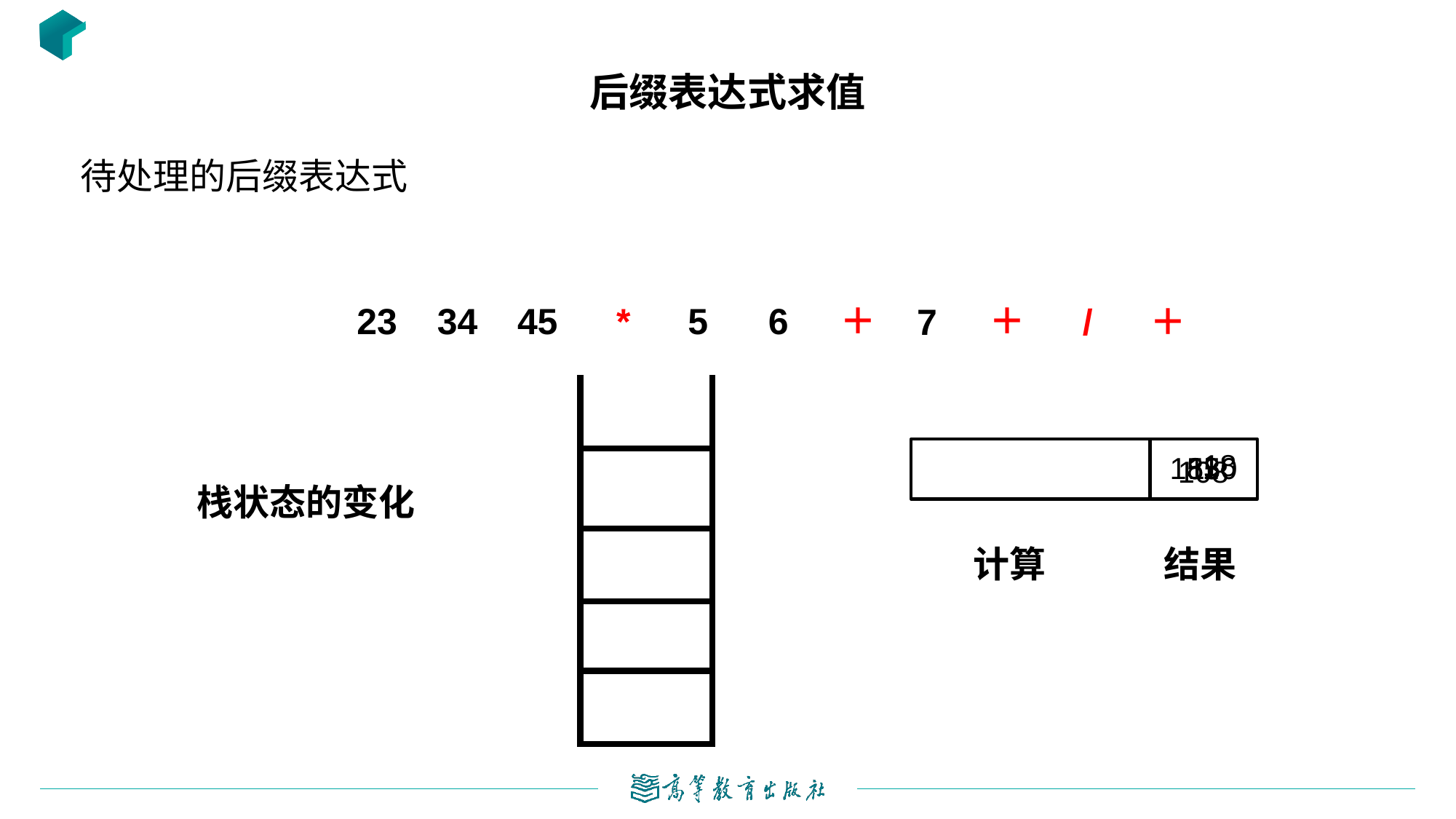

# 后缀表达式求值
待处理的后缀表达式
23
34
45
*
5
6
＋
＋
7
/
＋
|  |
| --- |
|  |
|  |
|  |
|  |
18
11

1530
85
108
栈状态的变化
计算
结果